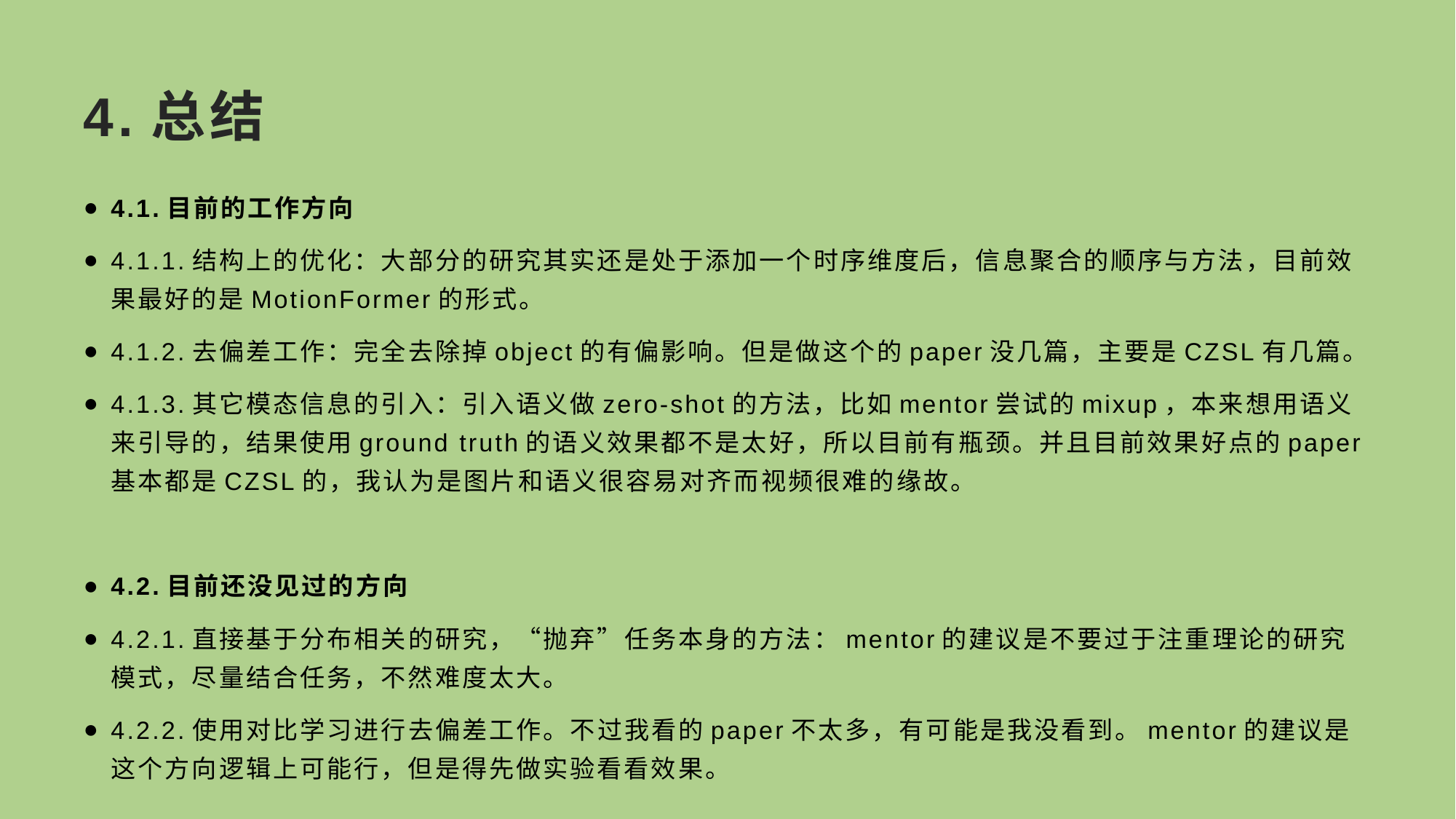

# 4.总结
4.1.目前的工作方向
4.1.1.结构上的优化：大部分的研究其实还是处于添加一个时序维度后，信息聚合的顺序与方法，目前效果最好的是MotionFormer的形式。
4.1.2.去偏差工作：完全去除掉object的有偏影响。但是做这个的paper没几篇，主要是CZSL有几篇。
4.1.3.其它模态信息的引入：引入语义做zero-shot的方法，比如mentor尝试的mixup，本来想用语义来引导的，结果使用ground truth的语义效果都不是太好，所以目前有瓶颈。并且目前效果好点的paper基本都是CZSL的，我认为是图片和语义很容易对齐而视频很难的缘故。

4.2.目前还没见过的方向
4.2.1.直接基于分布相关的研究，“抛弃”任务本身的方法：mentor的建议是不要过于注重理论的研究模式，尽量结合任务，不然难度太大。
4.2.2.使用对比学习进行去偏差工作。不过我看的paper不太多，有可能是我没看到。mentor的建议是这个方向逻辑上可能行，但是得先做实验看看效果。